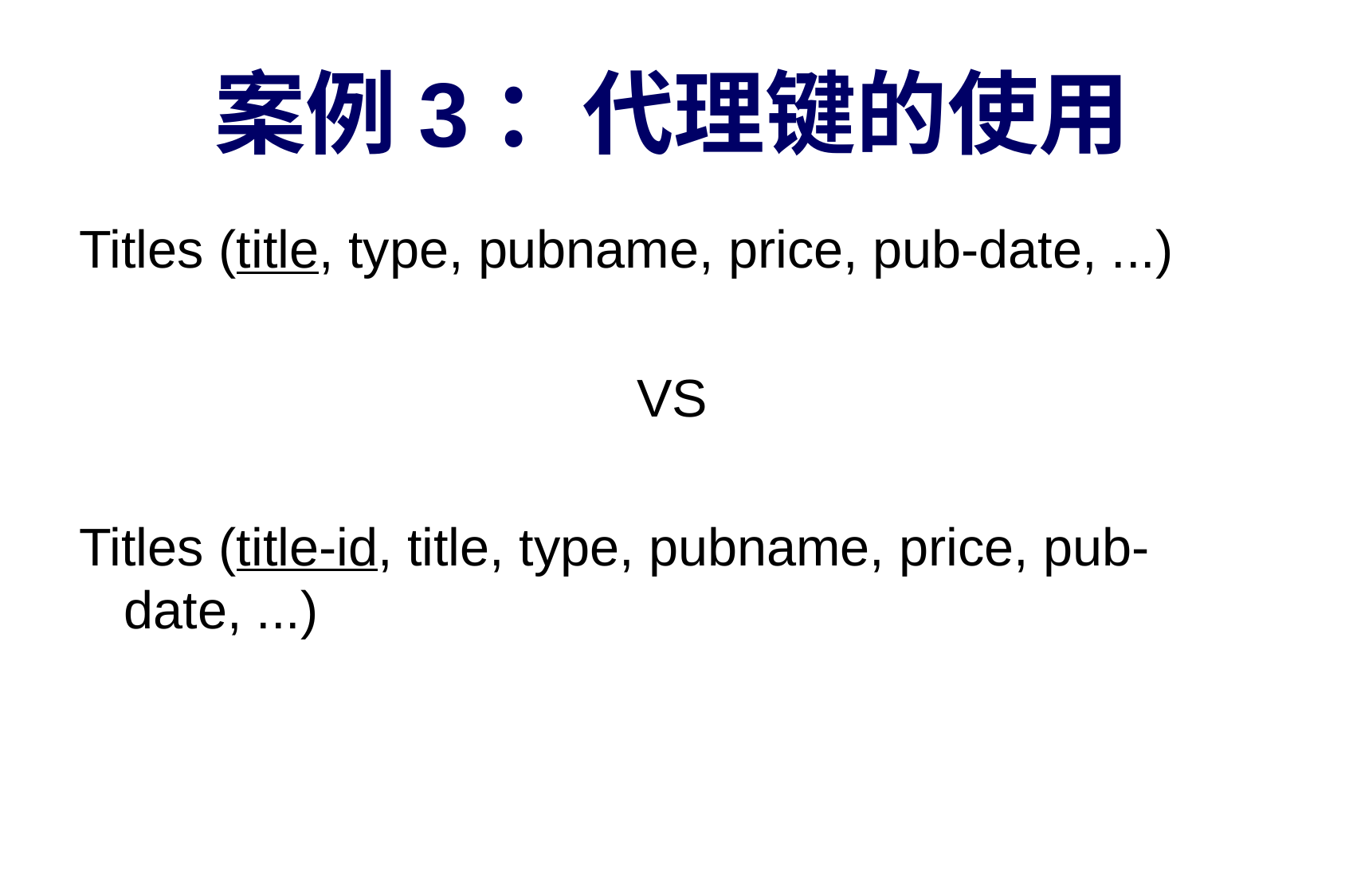

# 案例3：代理键的使用
Titles (title, type, pubname, price, pub-date, ...)

VS

Titles (title-id, title, type, pubname, price, pub-date, ...)